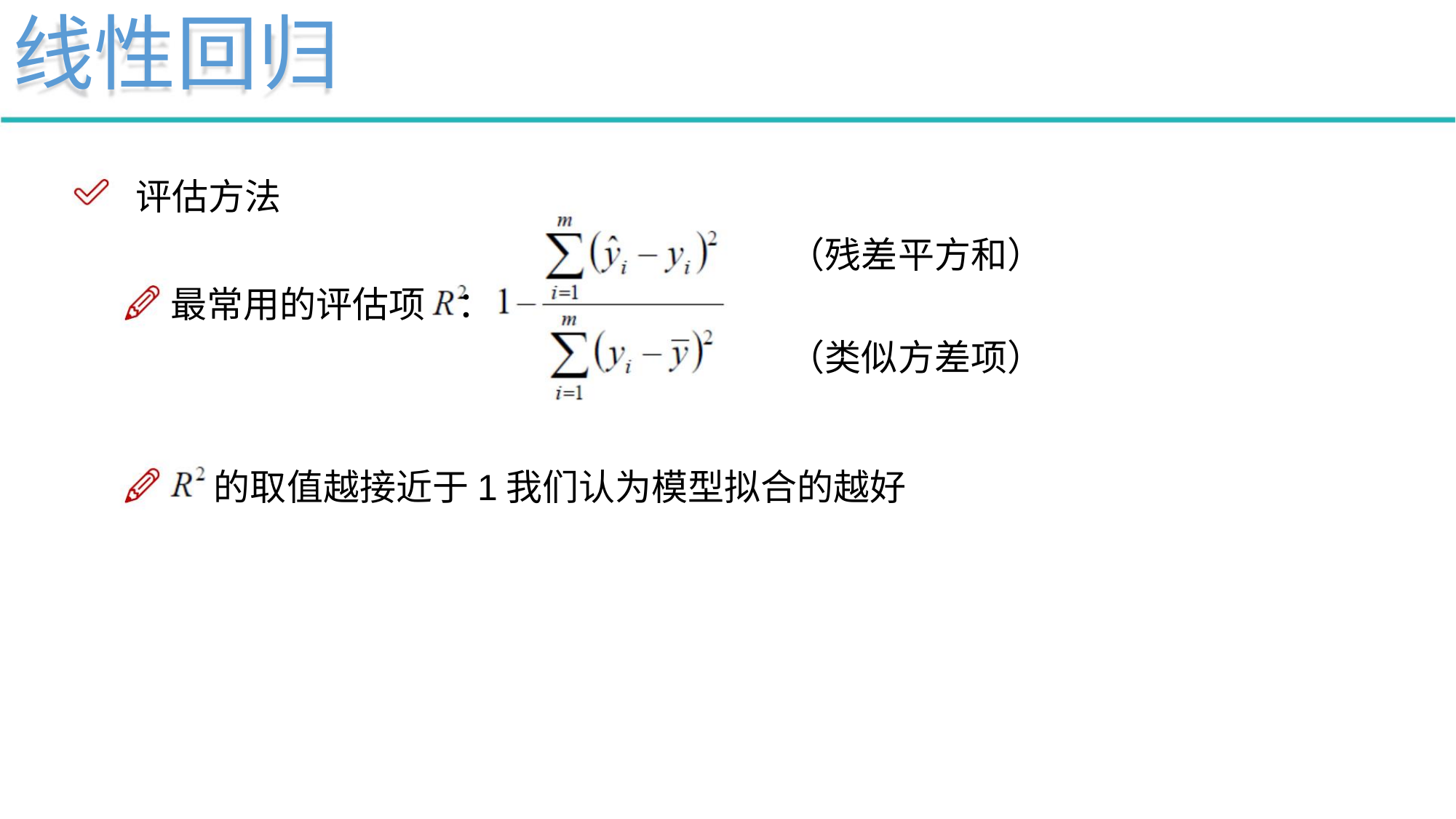

线性回归
评估方法
（残差平方和）
（类似方差项）
最常用的评估项 ：
的取值越接近于1我们认为模型拟合的越好